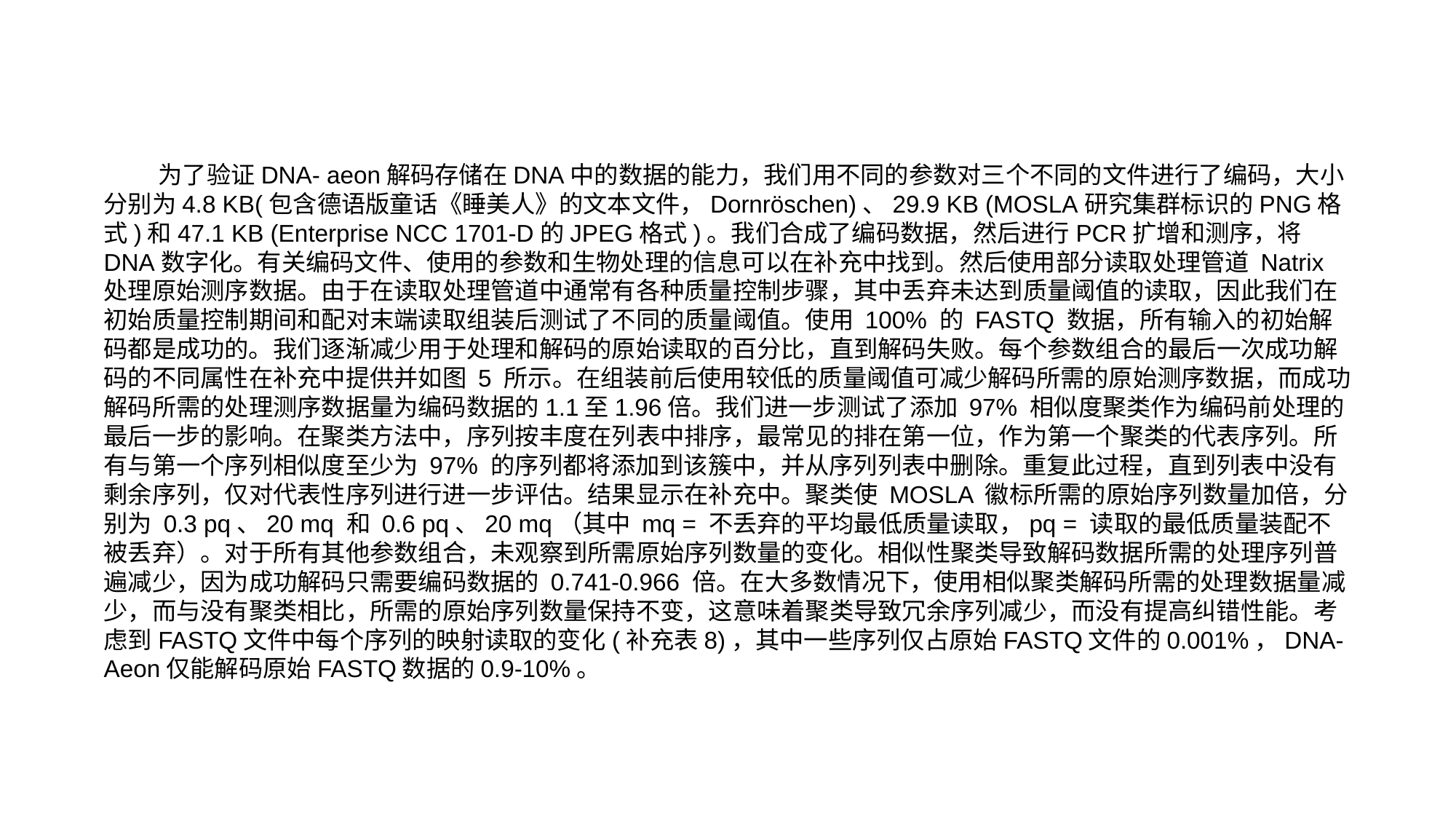

为了验证DNA- aeon解码存储在DNA中的数据的能力，我们用不同的参数对三个不同的文件进行了编码，大小分别为4.8 KB(包含德语版童话《睡美人》的文本文件，Dornröschen)、29.9 KB (MOSLA研究集群标识的PNG格式)和47.1 KB (Enterprise NCC 1701-D的JPEG格式)。我们合成了编码数据，然后进行PCR扩增和测序，将DNA数字化。有关编码文件、使用的参数和生物处理的信息可以在补充中找到。然后使用部分读取处理管道 Natrix 处理原始测序数据。由于在读取处理管道中通常有各种质量控制步骤，其中丢弃未达到质量阈值的读取，因此我们在初始质量控制期间和配对末端读取组装后测试了不同的质量阈值。使用 100% 的 FASTQ 数据，所有输入的初始解码都是成功的。我们逐渐减少用于处理和解码的原始读取的百分比，直到解码失败。每个参数组合的最后一次成功解码的不同属性在补充中提供并如图 5 所示。在组装前后使用较低的质量阈值可减少解码所需的原始测序数据，而成功解码所需的处理测序数据量为编码数据的1.1至1.96倍。我们进一步测试了添加 97% 相似度聚类作为编码前处理的最后一步的影响。在聚类方法中，序列按丰度在列表中排序，最常见的排在第一位，作为第一个聚类的代表序列。所有与第一个序列相似度至少为 97% 的序列都将添加到该簇中，并从序列列表中删除。重复此过程，直到列表中没有剩余序列，仅对代表性序列进行进一步评估。结果显示在补充中。聚类使 MOSLA 徽标所需的原始序列数量加倍，分别为 0.3 pq、20 mq 和 0.6 pq、20 mq（其中 mq = 不丢弃的平均最低质量读取，pq = 读取的最低质量装配不被丢弃）。对于所有其他参数组合，未观察到所需原始序列数量的变化。相似性聚类导致解码数据所需的处理序列普遍减少，因为成功解码只需要编码数据的 0.741-0.966 倍。在大多数情况下，使用相似聚类解码所需的处理数据量减少，而与没有聚类相比，所需的原始序列数量保持不变，这意味着聚类导致冗余序列减少，而没有提高纠错性能。考虑到FASTQ文件中每个序列的映射读取的变化(补充表8)，其中一些序列仅占原始FASTQ文件的0.001%，DNA-Aeon仅能解码原始FASTQ数据的0.9-10%。